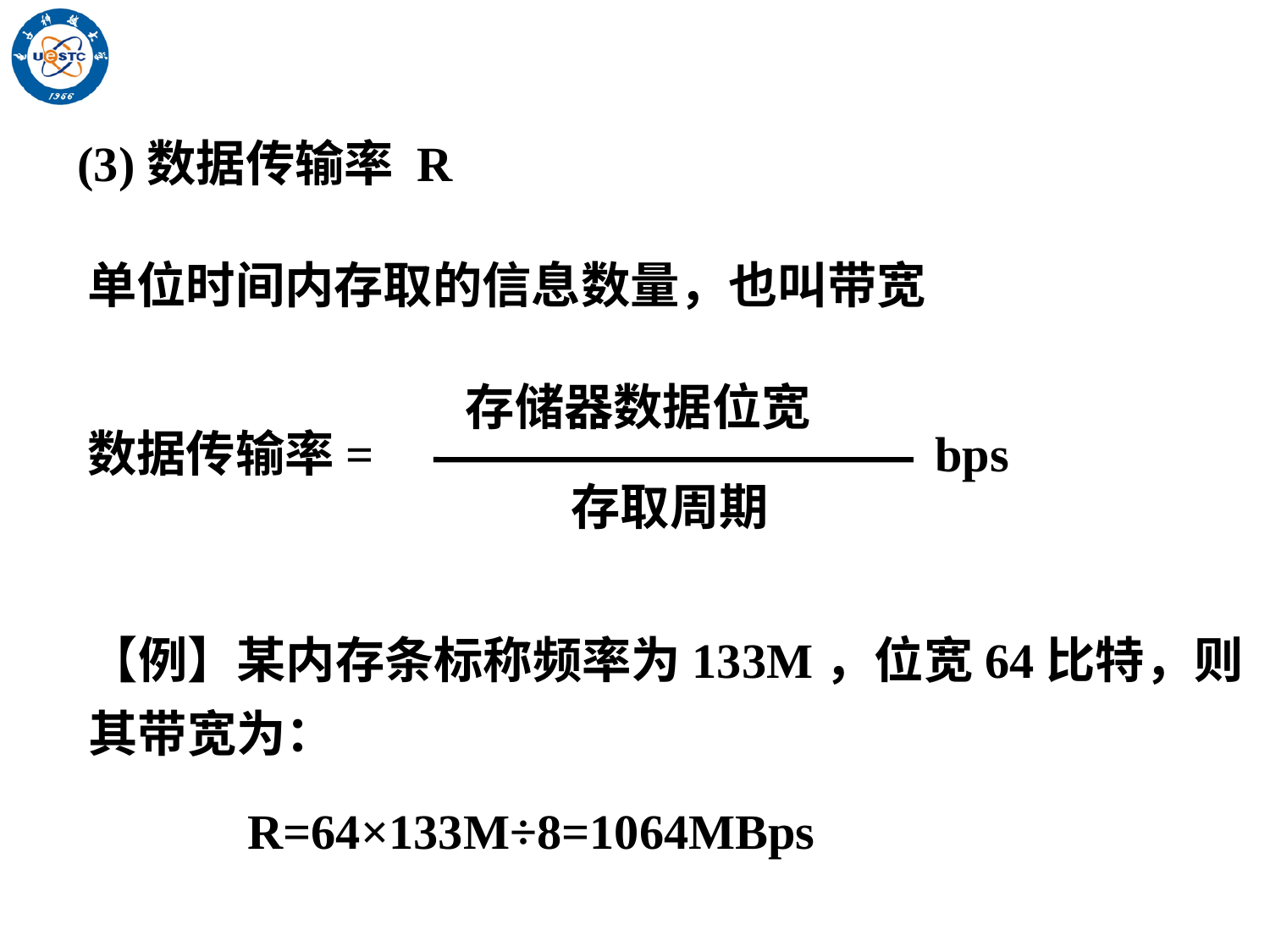

(3)数据传输率 R
单位时间内存取的信息数量，也叫带宽
存储器数据位宽
数据传输率=
bps

存取周期
【例】某内存条标称频率为133M，位宽64比特，则其带宽为：
R=64×133M÷8=1064MBps